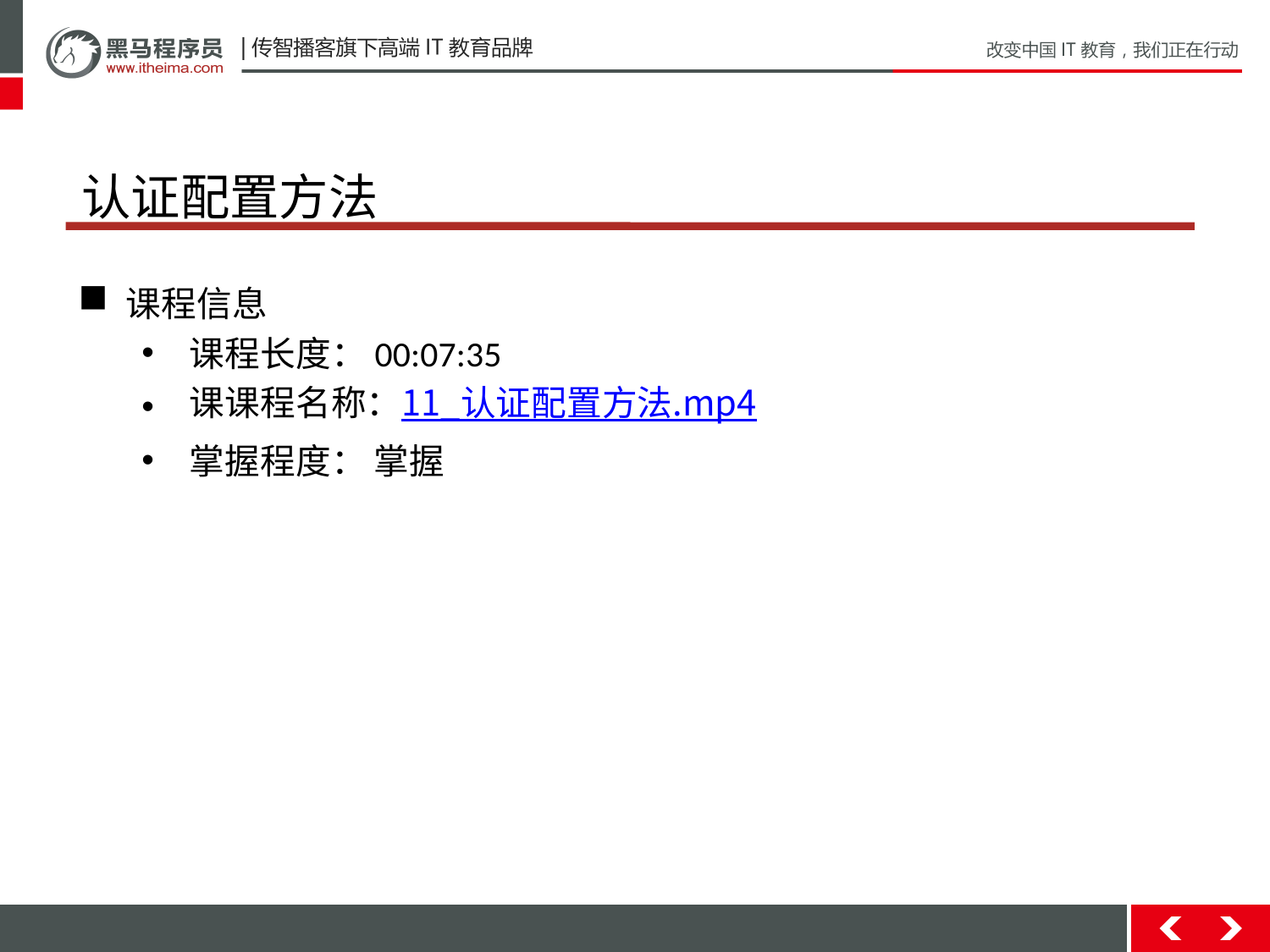

# 认证配置方法

课程信息
课程长度：00:07:35
课课程名称：11_认证配置方法.mp4
掌握程度： 掌握